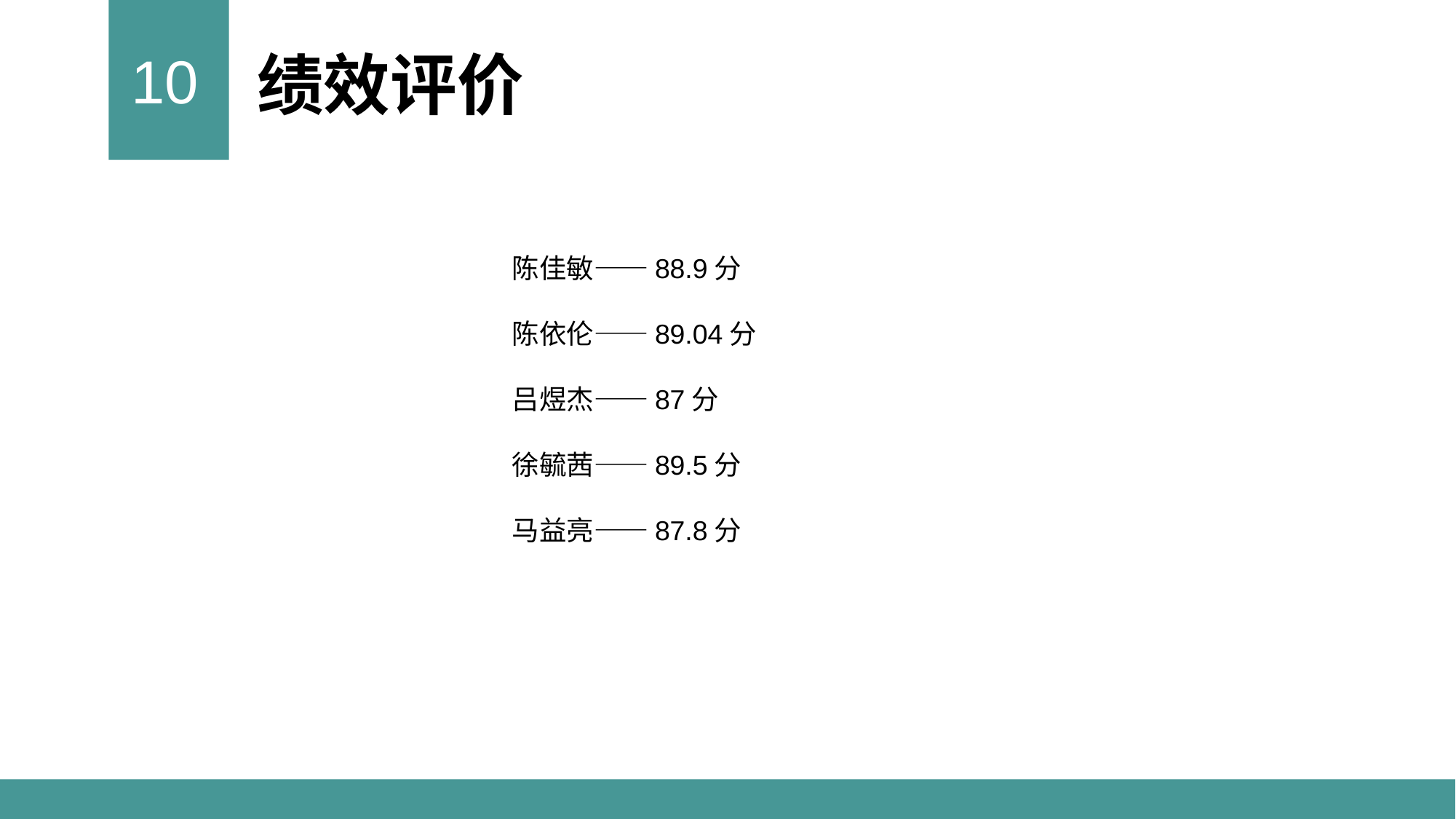

10
绩效评价
陈佳敏——88.9分

陈依伦——89.04分

吕煜杰——87分

徐毓茜——89.5分

马益亮——87.8分